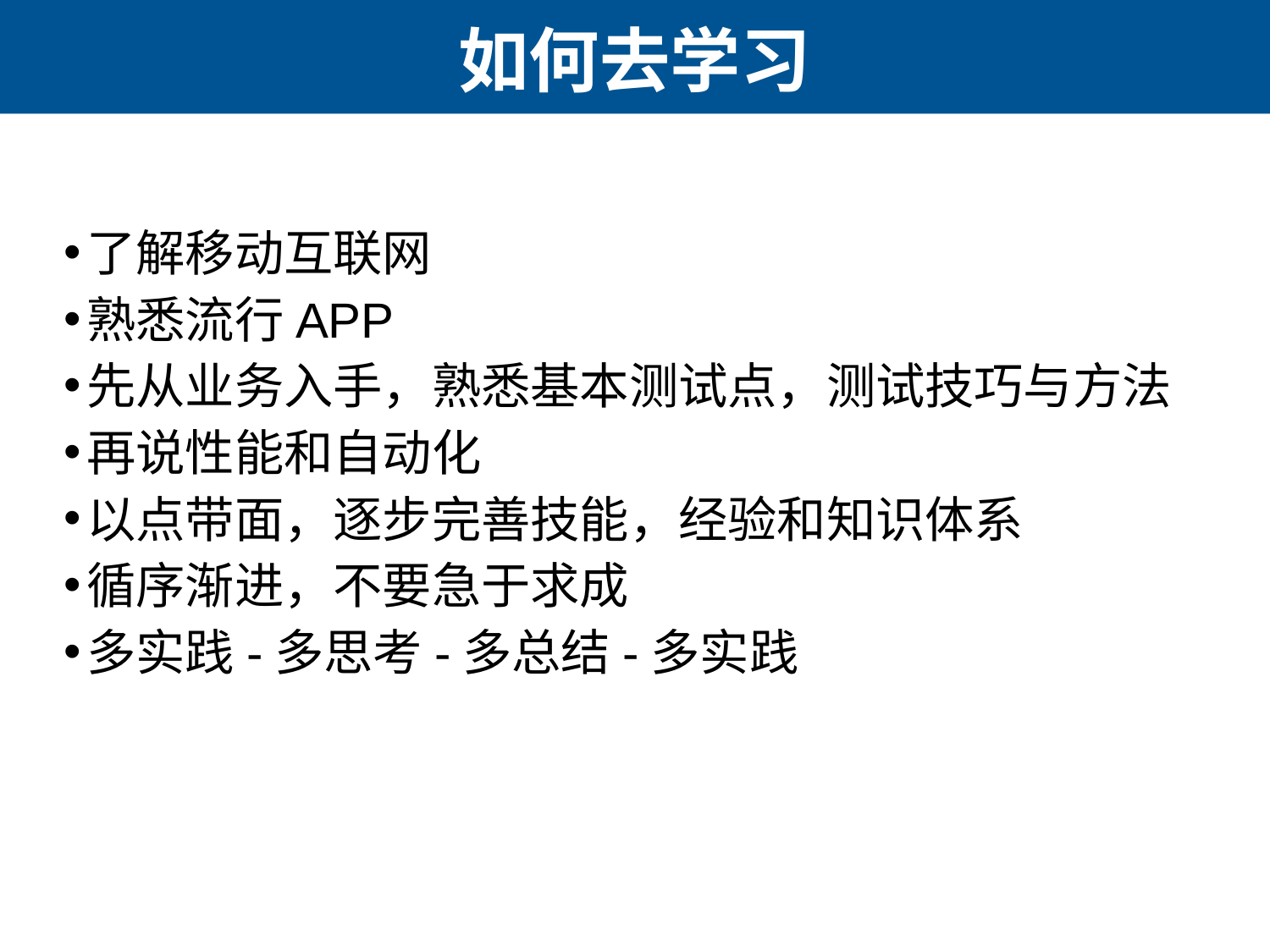

# 如何去学习
了解移动互联网
熟悉流行APP
先从业务入手，熟悉基本测试点，测试技巧与方法
再说性能和自动化
以点带面，逐步完善技能，经验和知识体系
循序渐进，不要急于求成
多实践-多思考-多总结-多实践